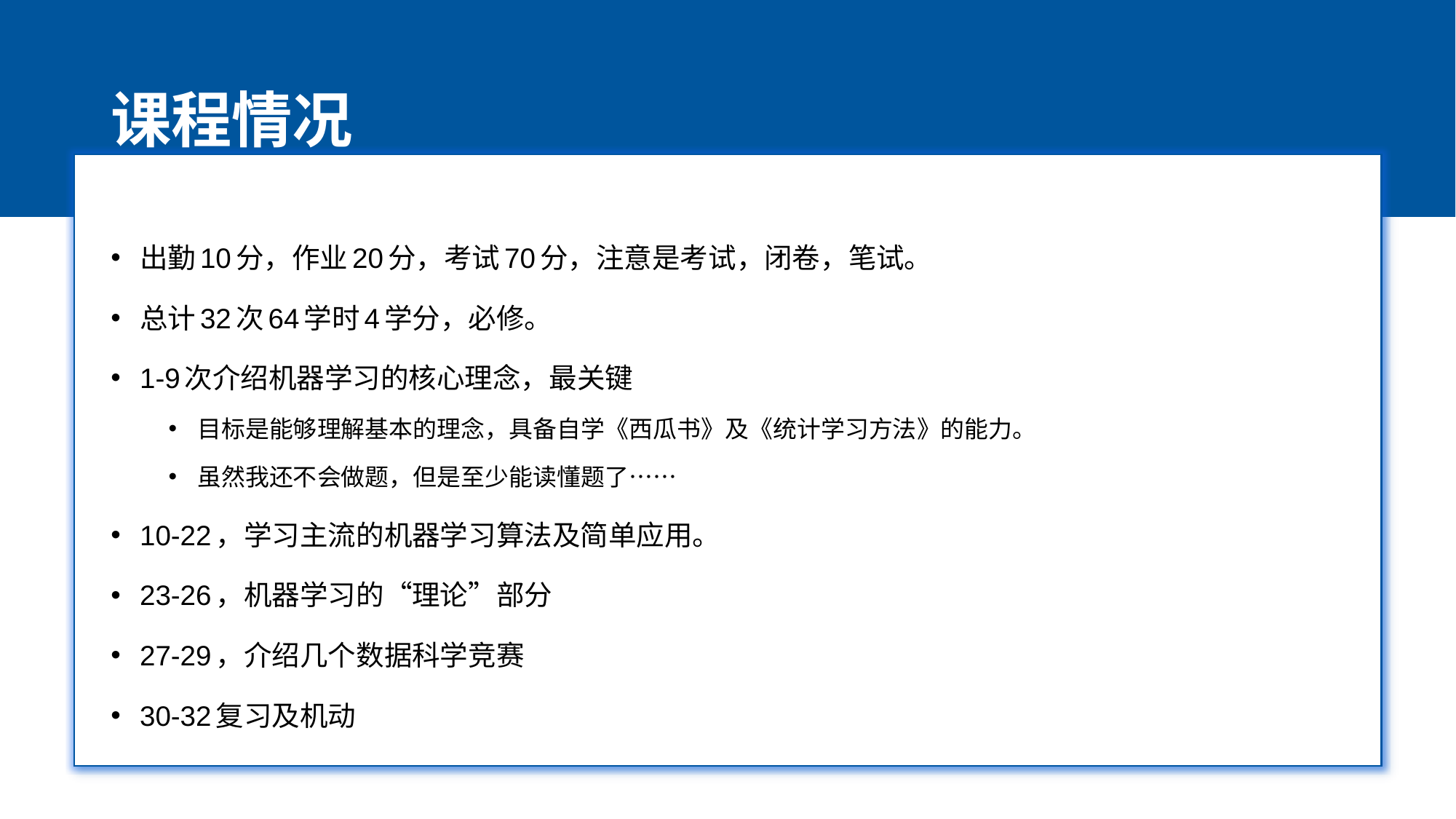

# 课程情况
出勤10分，作业20分，考试70分，注意是考试，闭卷，笔试。
总计32次64学时4学分，必修。
1-9次介绍机器学习的核心理念，最关键
目标是能够理解基本的理念，具备自学《西瓜书》及《统计学习方法》的能力。
虽然我还不会做题，但是至少能读懂题了……
10-22，学习主流的机器学习算法及简单应用。
23-26，机器学习的“理论”部分
27-29，介绍几个数据科学竞赛
30-32复习及机动